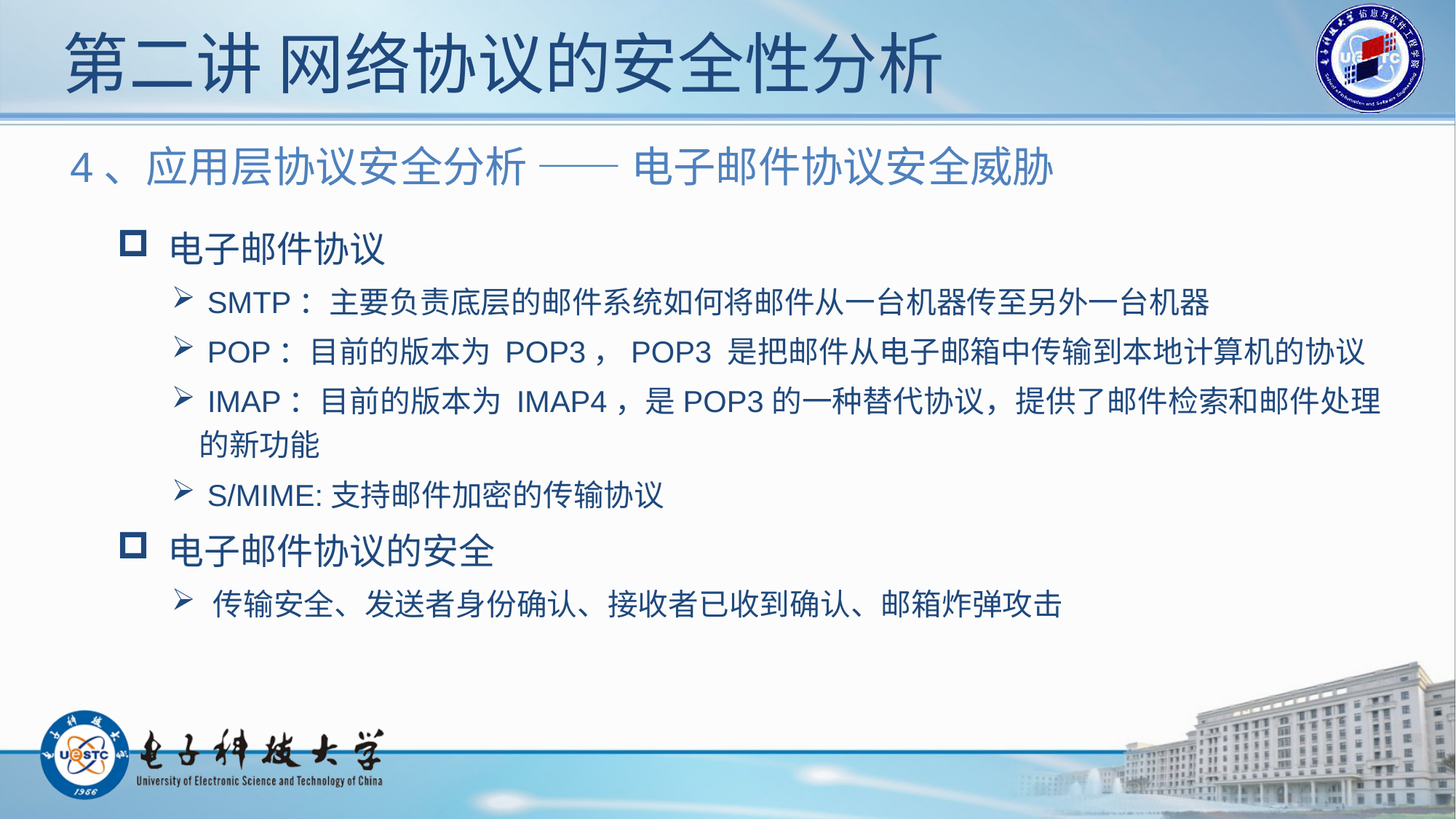

# 第二讲 网络协议的安全性分析
4、应用层协议安全分析 —— 电子邮件协议安全威胁
 电子邮件协议
 SMTP：主要负责底层的邮件系统如何将邮件从一台机器传至另外一台机器
 POP：目前的版本为 POP3，POP3 是把邮件从电子邮箱中传输到本地计算机的协议
 IMAP：目前的版本为 IMAP4，是POP3的一种替代协议，提供了邮件检索和邮件处理的新功能
 S/MIME:支持邮件加密的传输协议
 电子邮件协议的安全
 传输安全、发送者身份确认、接收者已收到确认、邮箱炸弹攻击